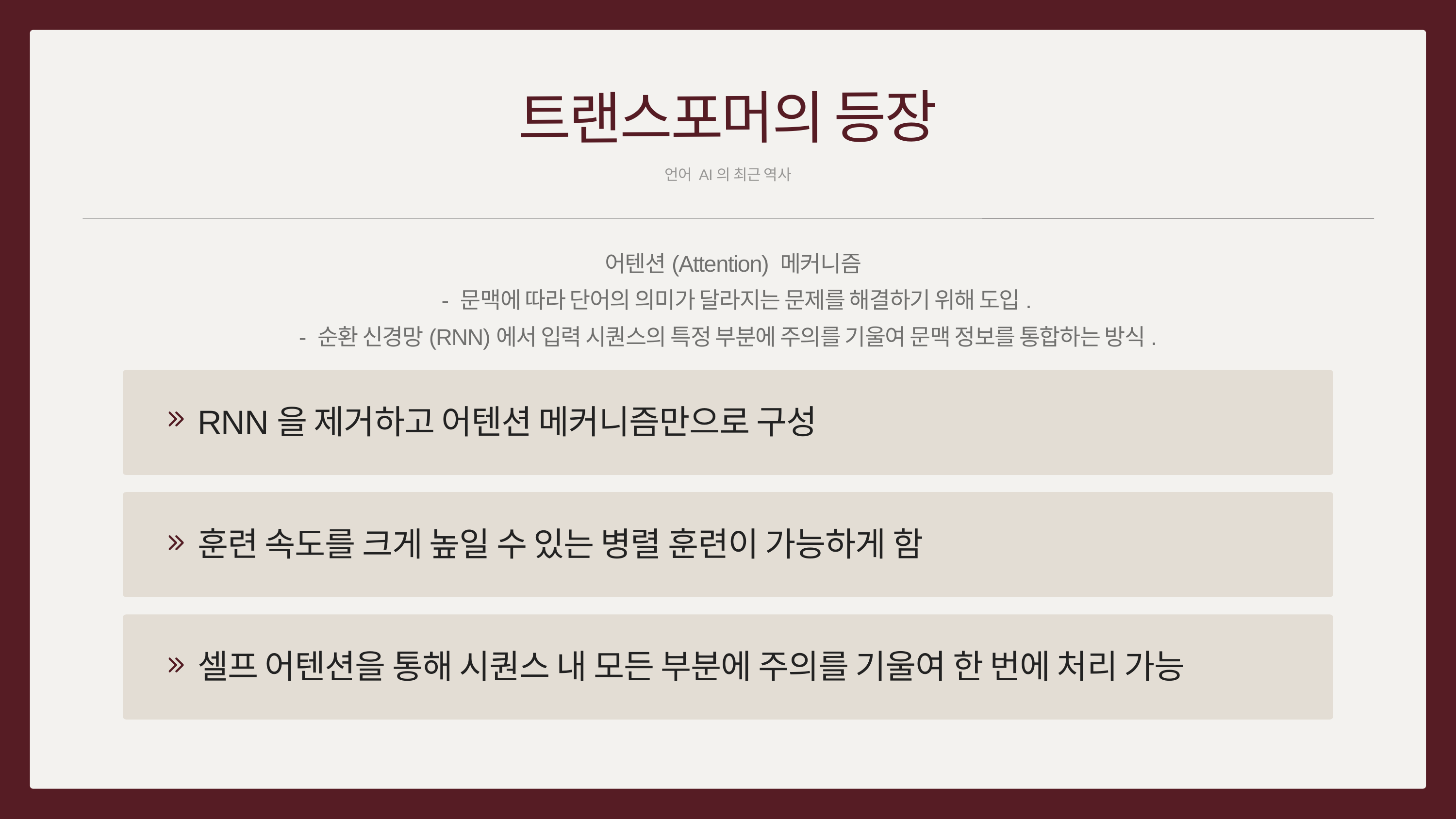

트랜스포머의 등장
언어 AI의 최근 역사

 어텐션(Attention) 메커니즘
    - 문맥에 따라 단어의 의미가 달라지는 문제를 해결하기 위해 도입.
- 순환 신경망(RNN)에서 입력 시퀀스의 특정 부분에 주의를 기울여 문맥 정보를 통합하는 방식.

RNN을 제거하고 어텐션 메커니즘만으로 구성

훈련 속도를 크게 높일 수 있는 병렬 훈련이 가능하게 함

셀프 어텐션을 통해 시퀀스 내 모든 부분에 주의를 기울여 한 번에 처리 가능